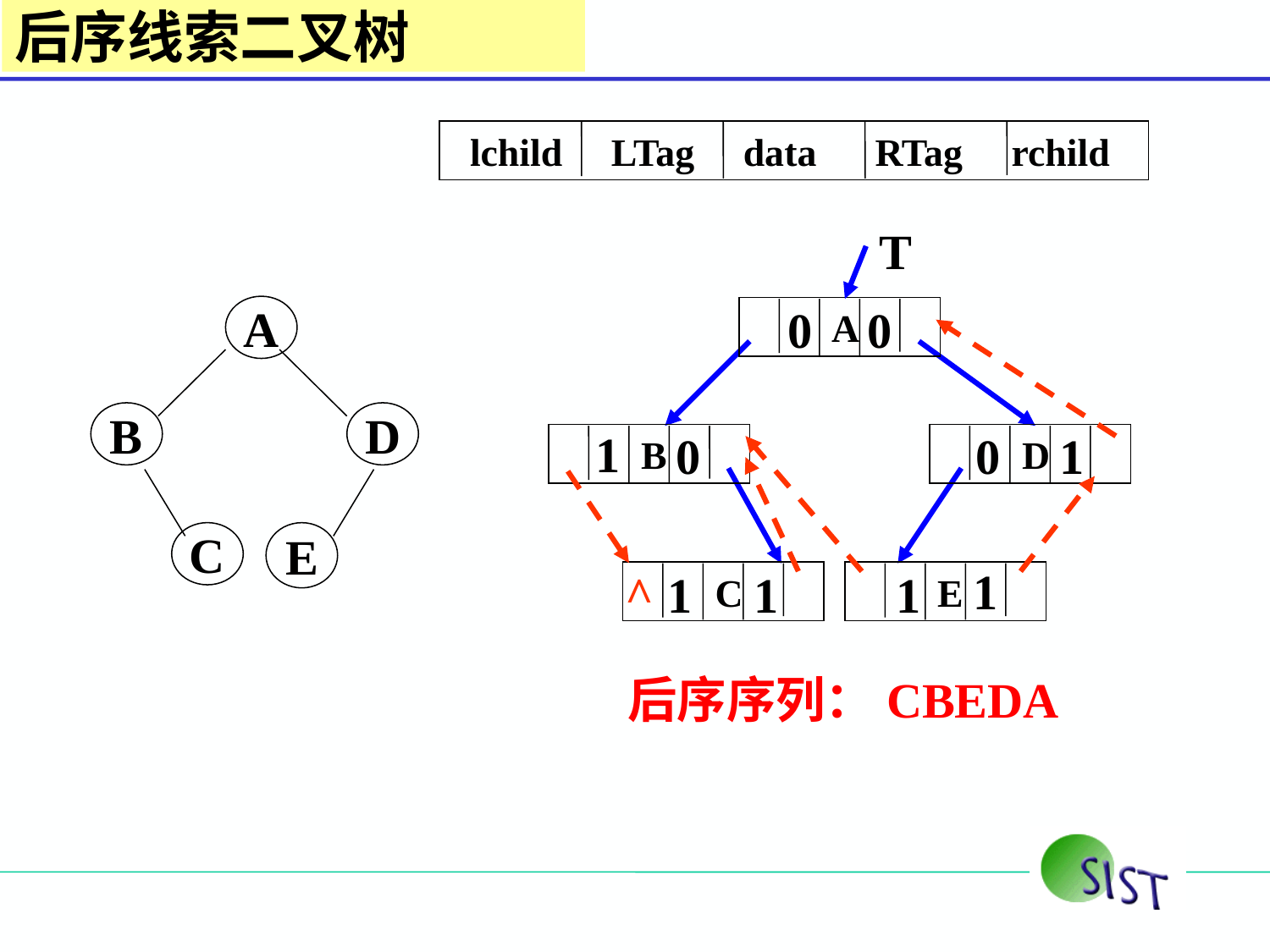

后序线索二叉树
  lchild     LTag     data      RTag     rchild

T

         A

         B
         D

         C

         E

后序序列：CBEDA
0
0
A

B
D

C
E

1
0
1
0

1
^
1
1
1